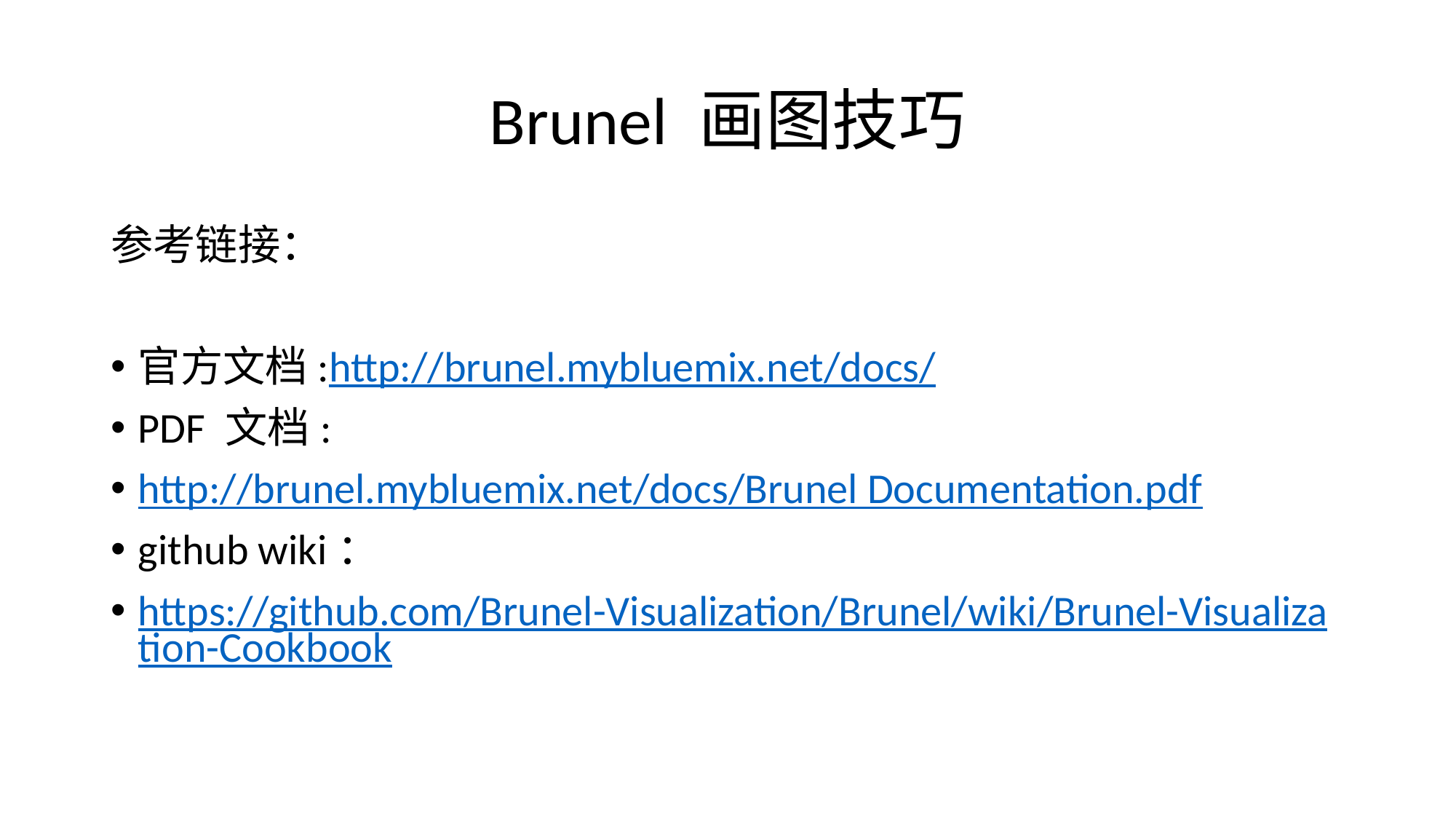

# Brunel 画图技巧
参考链接：

官方文档:http://brunel.mybluemix.net/docs/
PDF 文档:
http://brunel.mybluemix.net/docs/Brunel Documentation.pdf
github wiki：
https://github.com/Brunel-Visualization/Brunel/wiki/Brunel-Visualization-Cookbook